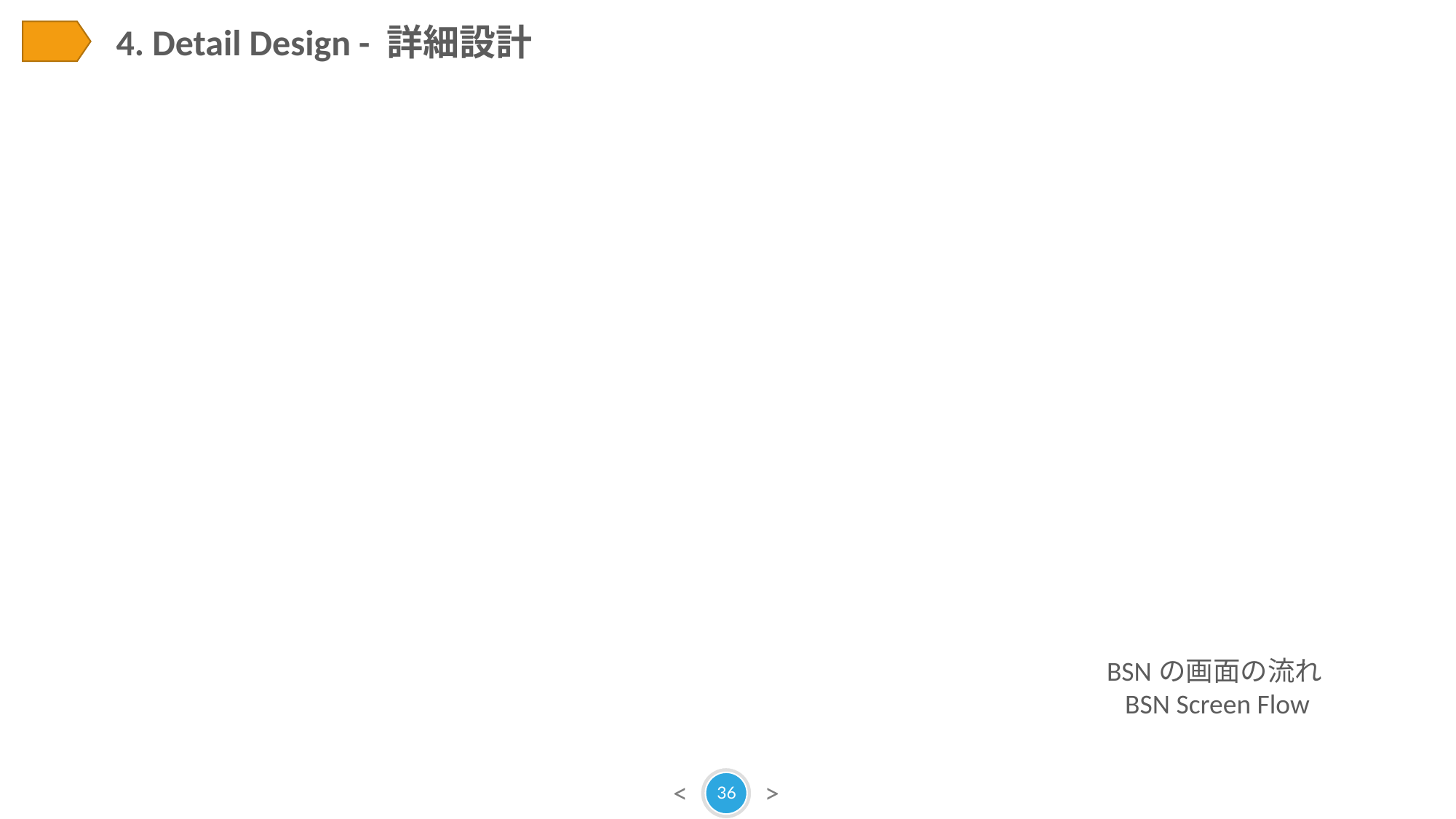

4. Detail Design - 詳細設計
BSNの画面の流れ
BSN Screen Flow
36